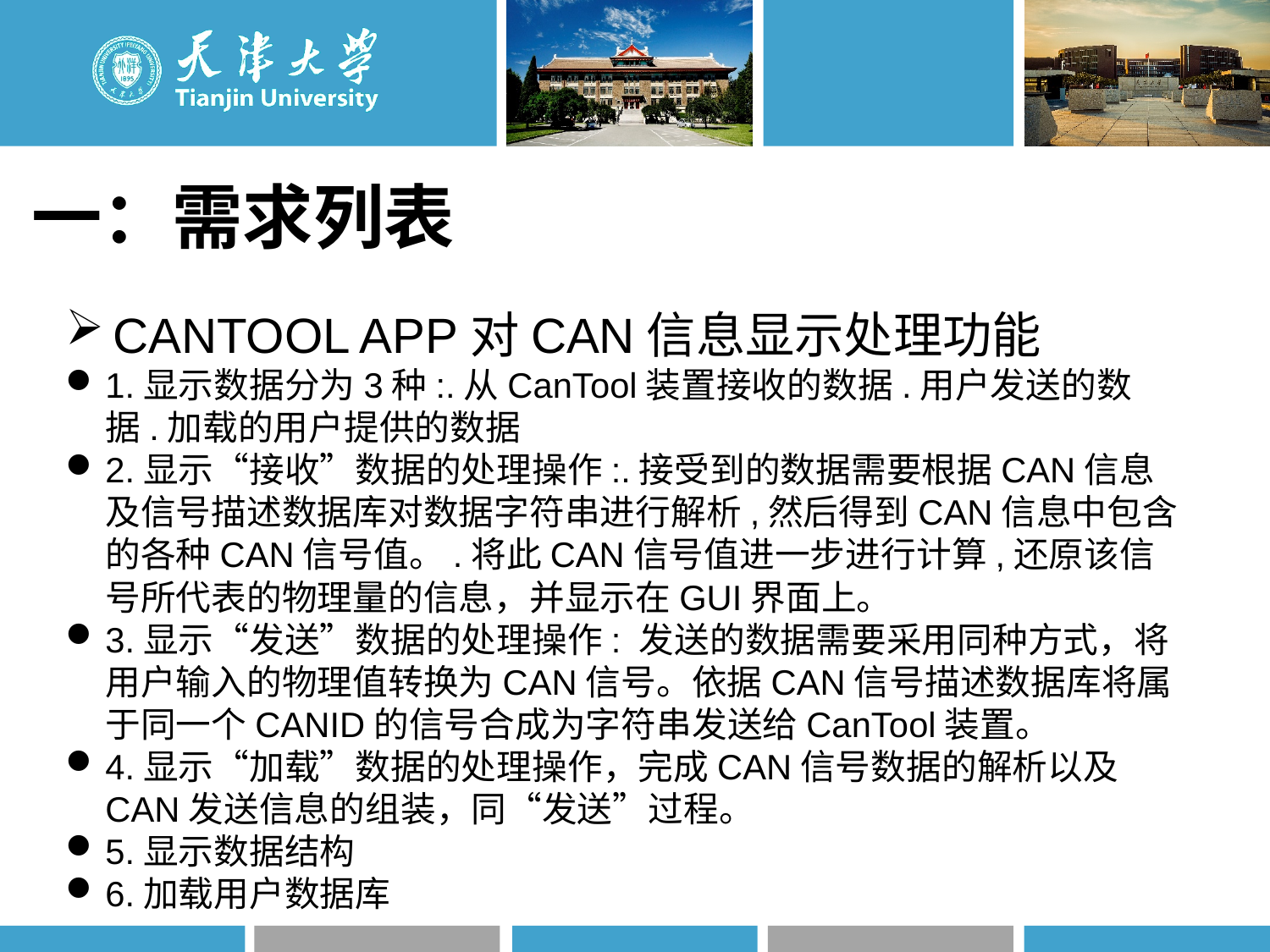

# 一：需求列表
CANTOOL APP对CAN信息显示处理功能
1.显示数据分为3种:.从CanTool装置接收的数据.用户发送的数据.加载的用户提供的数据
2.显示“接收”数据的处理操作:.接受到的数据需要根据CAN信息及信号描述数据库对数据字符串进行解析,然后得到CAN信息中包含的各种CAN信号值。.将此CAN信号值进一步进行计算,还原该信号所代表的物理量的信息，并显示在GUI界面上。
3.显示“发送”数据的处理操作: 发送的数据需要采用同种方式，将用户输入的物理值转换为CAN信号。依据CAN信号描述数据库将属于同一个CANID的信号合成为字符串发送给CanTool装置。
4.显示“加载”数据的处理操作，完成CAN信号数据的解析以及CAN发送信息的组装，同“发送”过程。
5.显示数据结构
6.加载用户数据库